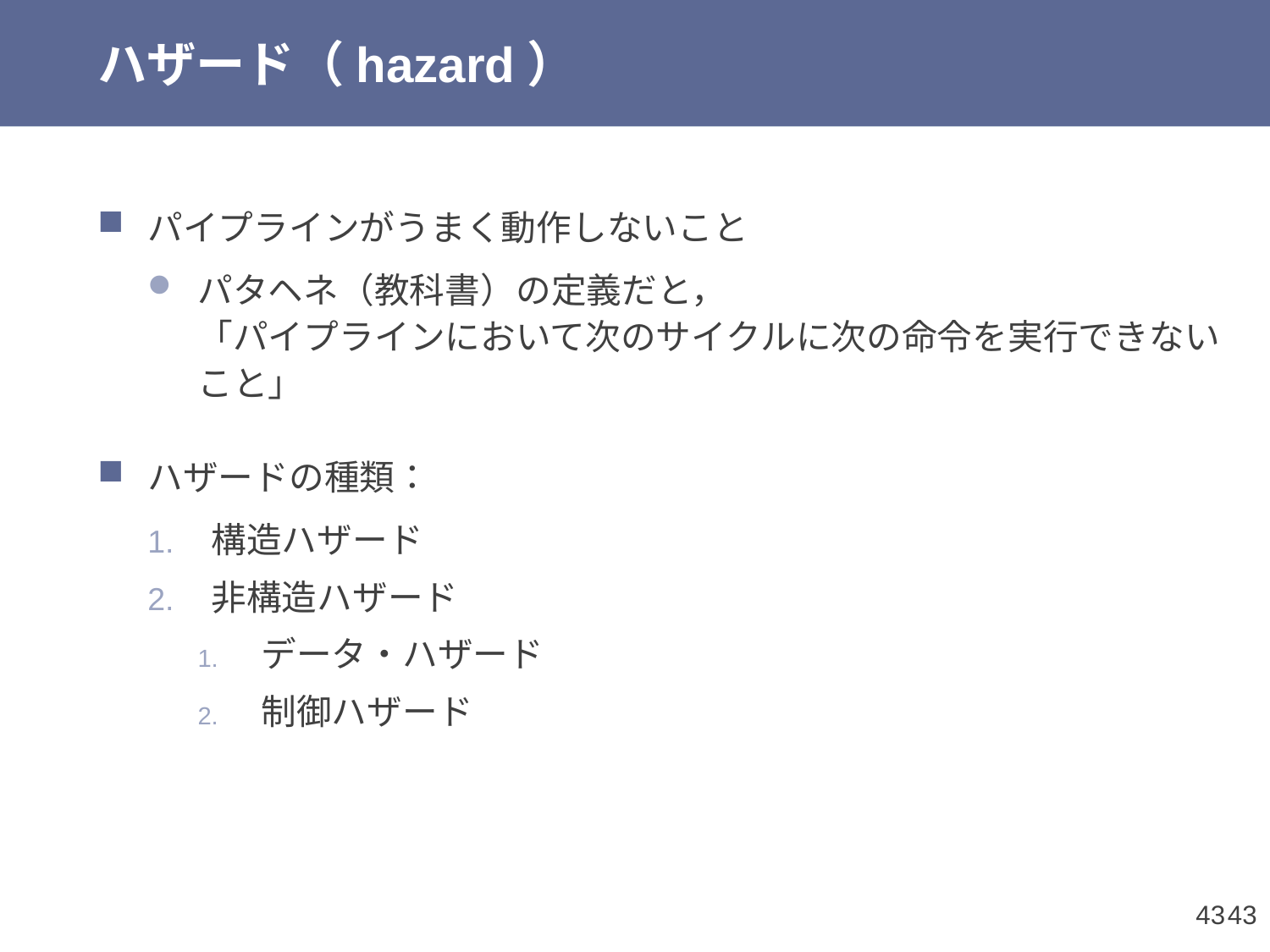

# ハザード（hazard）
パイプラインがうまく動作しないこと
パタヘネ（教科書）の定義だと，
「パイプラインにおいて次のサイクルに次の命令を実行できないこと」
ハザードの種類：
構造ハザード
非構造ハザード
データ・ハザード
制御ハザード

43